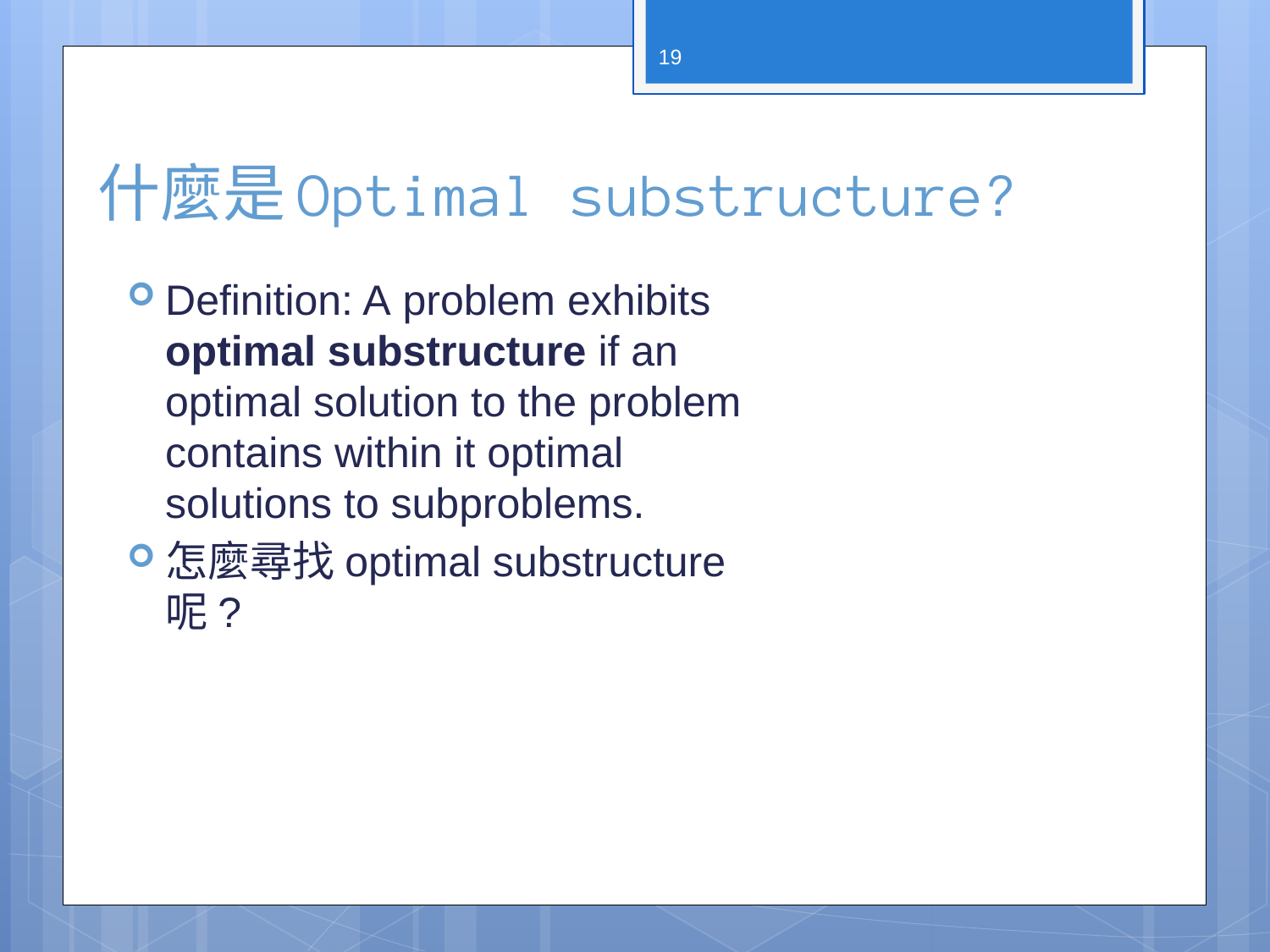

19
# 什麼是Optimal substructure?
Definition: A problem exhibits optimal substructure if an optimal solution to the problem contains within it optimal solutions to subproblems.
怎麼尋找optimal substructure呢?